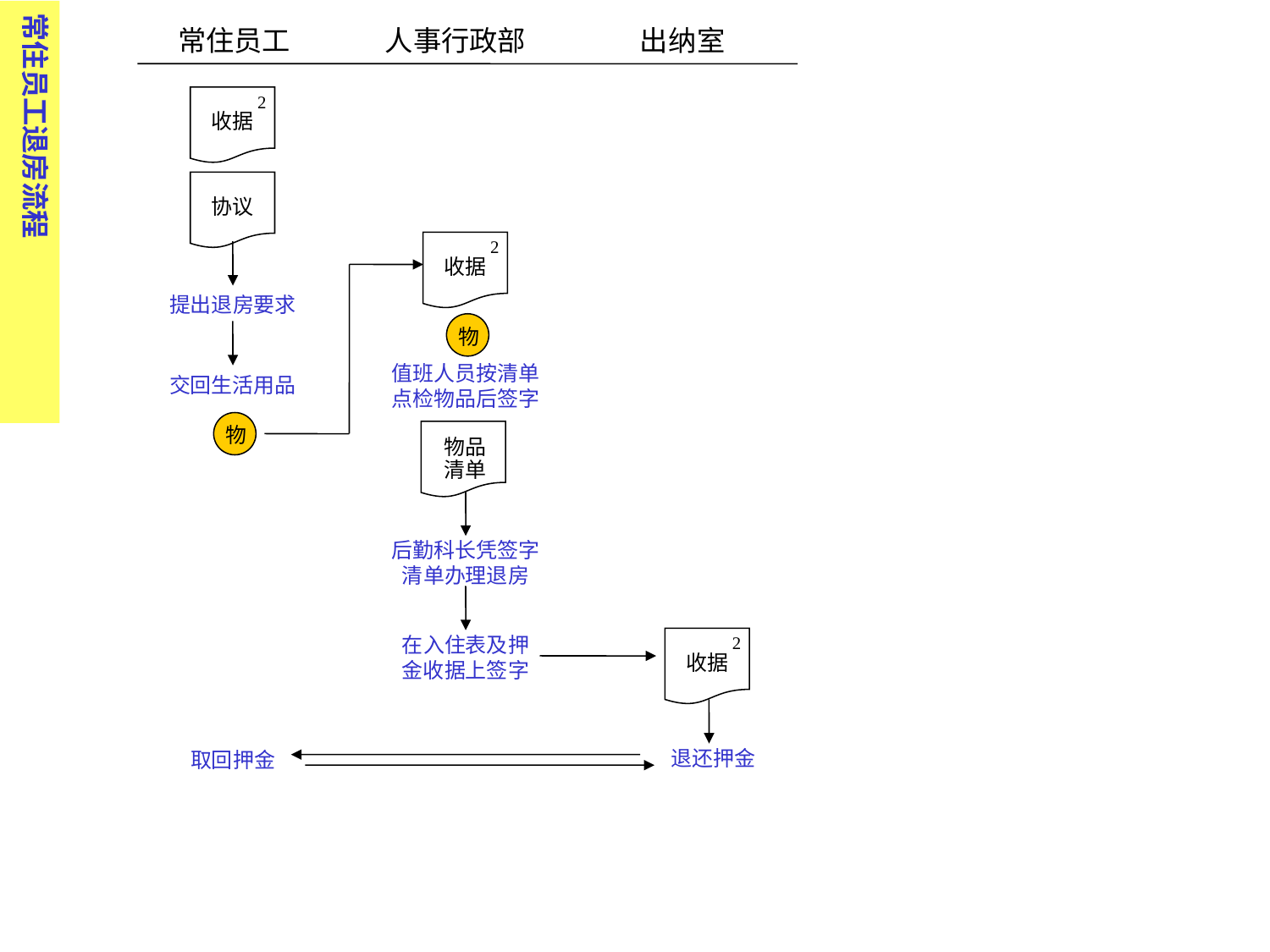

常住员工退房流程
常住员工               人事行政部                  出纳室

2

收据

协议
2

收据

提出退房要求

物

值班人员按清单点检物品后签字
交回生活用品

物

物品 清单

后勤科长凭签字清单办理退房

在入住表及押金收据上签字
2

收据

退还押金
取回押金

38